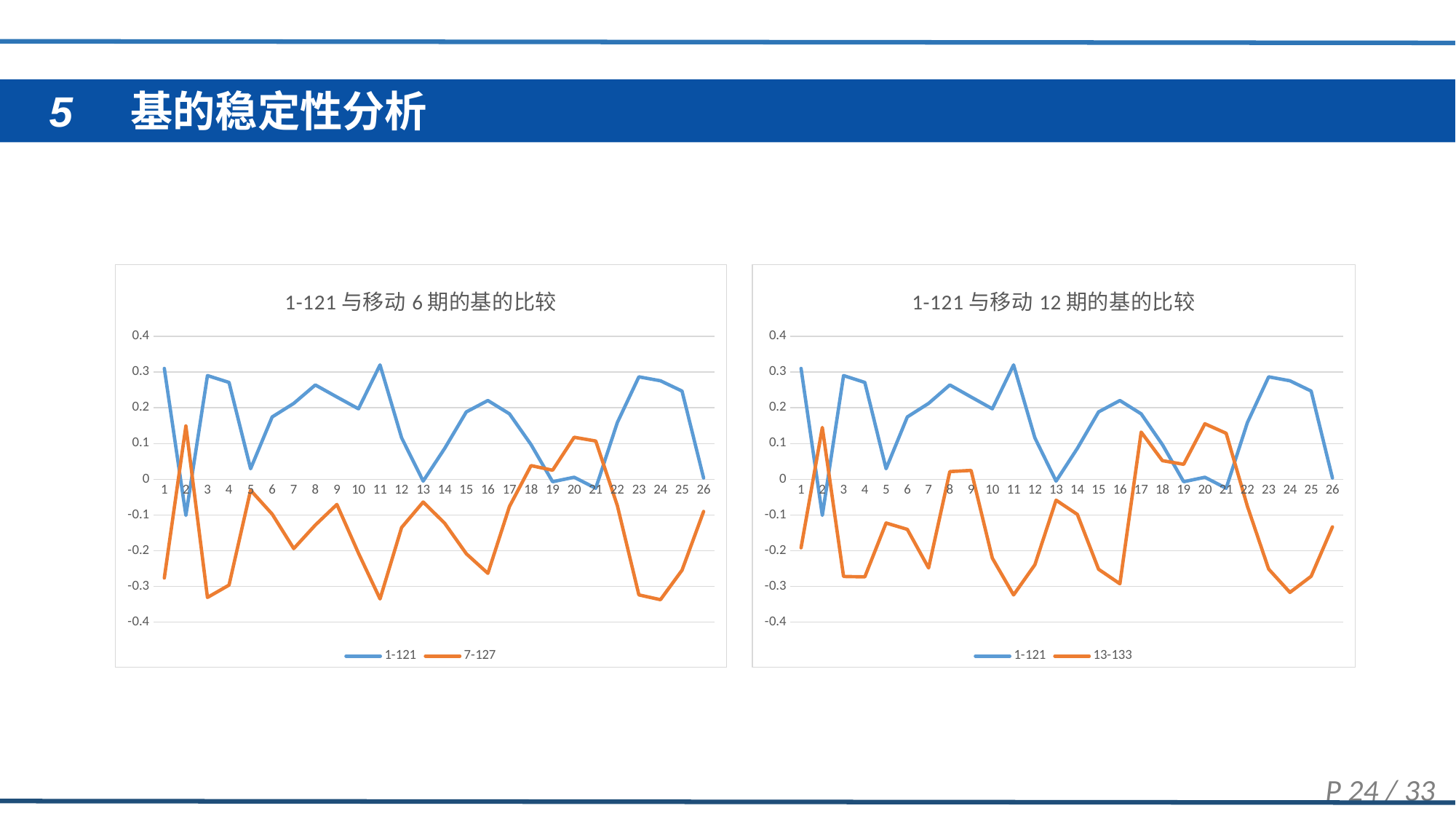

5    基的稳定性分析

### Chart: 1-121与移动6期的基的比较

| Category | 1-121 | 7-127 |
|---|---|---|

### Chart: 1-121与移动12期的基的比较

| Category | 1-121 | 13-133 |
|---|---|---|